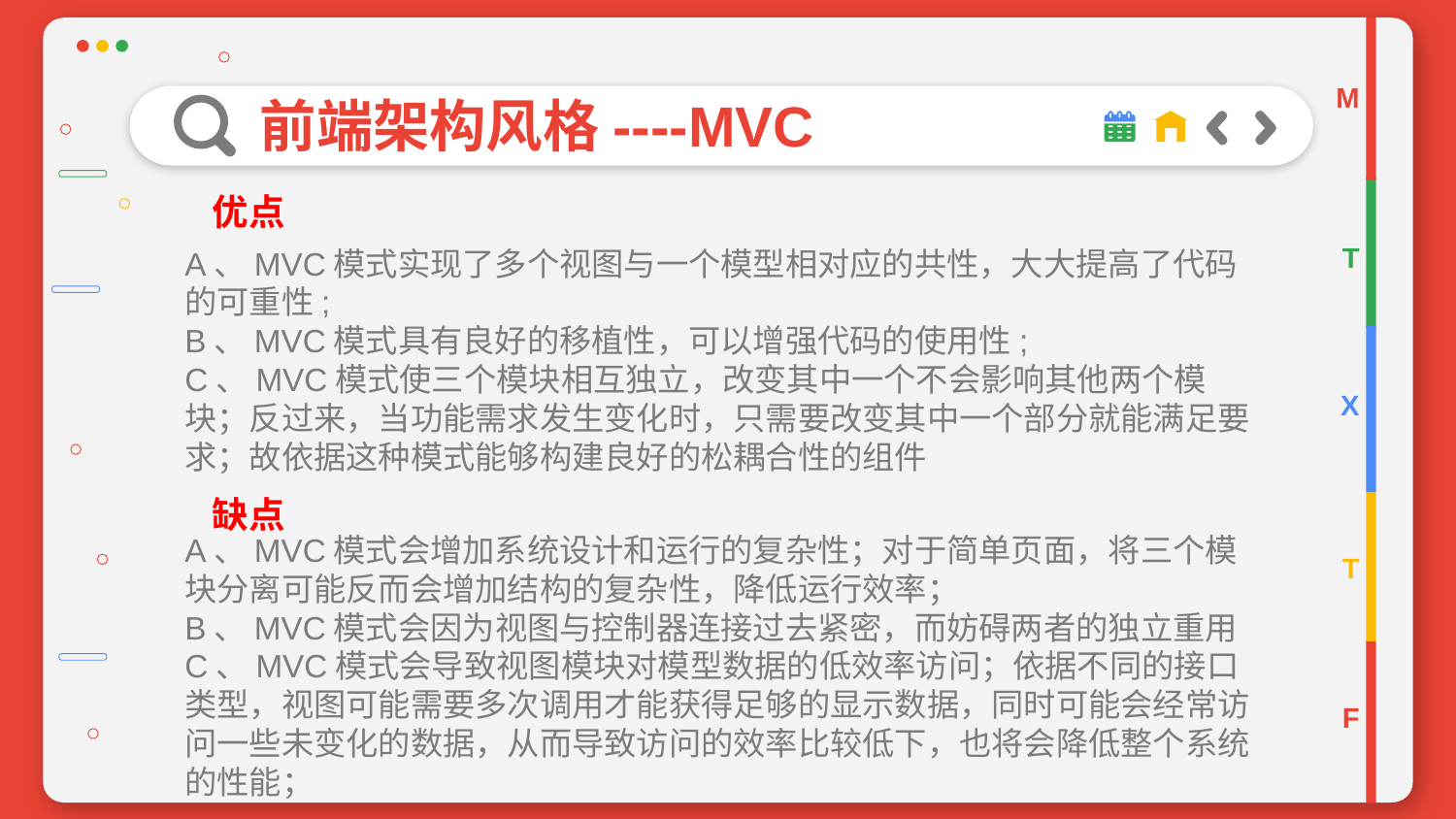

M
# 前端架构风格----MVC

优点
A、MVC模式实现了多个视图与一个模型相对应的共性，大大提高了代码的可重性;
B、MVC模式具有良好的移植性，可以增强代码的使用性;
C、MVC模式使三个模块相互独立，改变其中一个不会影响其他两个模块；反过来，当功能需求发生变化时，只需要改变其中一个部分就能满足要求；故依据这种模式能够构建良好的松耦合性的组件
T

X

缺点
A、MVC模式会增加系统设计和运行的复杂性；对于简单页面，将三个模块分离可能反而会增加结构的复杂性，降低运行效率；
B、MVC模式会因为视图与控制器连接过去紧密，而妨碍两者的独立重用
C、MVC模式会导致视图模块对模型数据的低效率访问；依据不同的接口类型，视图可能需要多次调用才能获得足够的显示数据，同时可能会经常访问一些未变化的数据，从而导致访问的效率比较低下，也将会降低整个系统的性能；
T

F